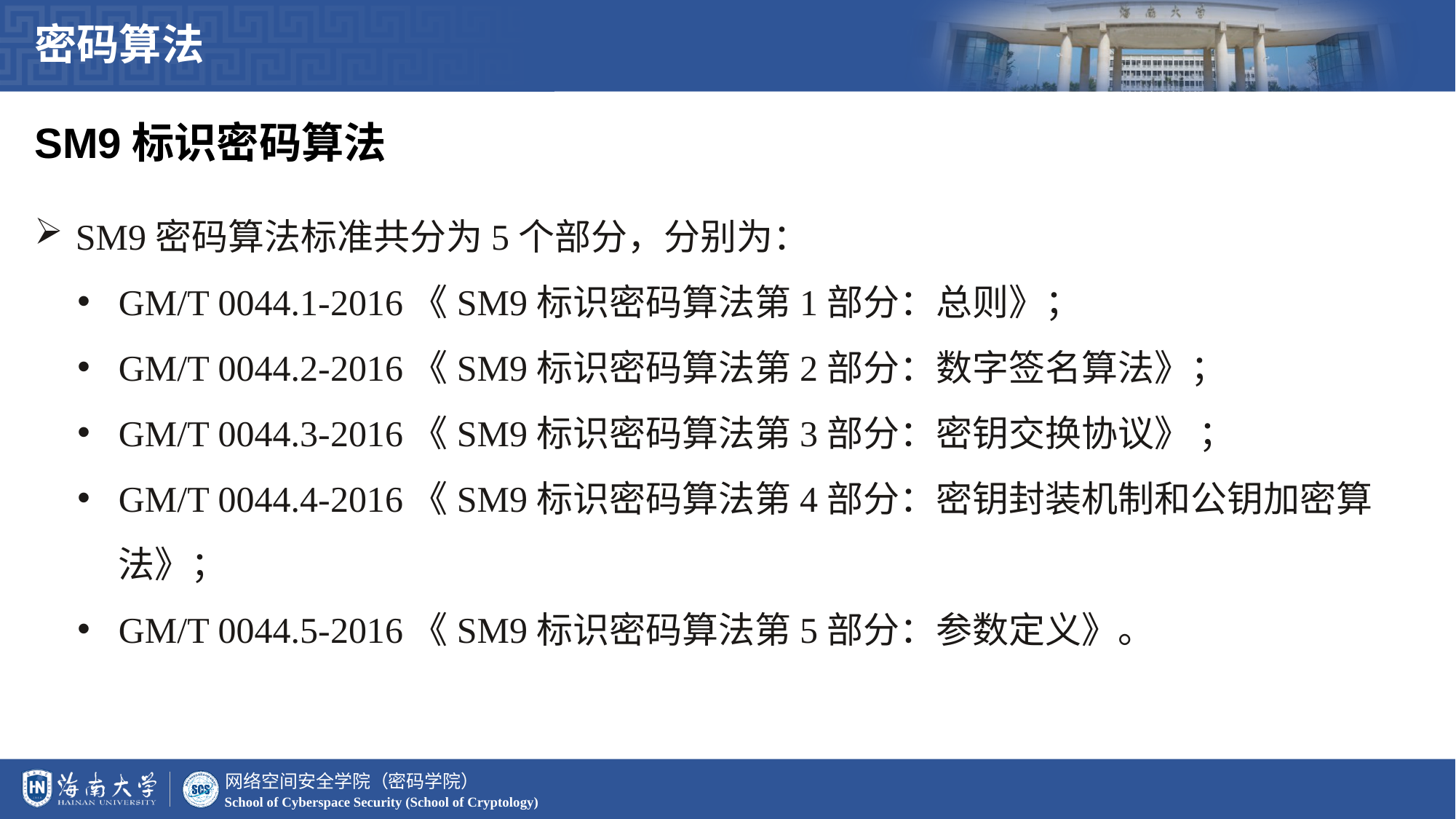

密码算法
SM9标识密码算法
SM9密码算法标准共分为5个部分，分别为：
GM/T 0044.1-2016《SM9标识密码算法第1部分：总则》；
GM/T 0044.2-2016《SM9标识密码算法第2部分：数字签名算法》；
GM/T 0044.3-2016《SM9标识密码算法第3部分：密钥交换协议》 ；
GM/T 0044.4-2016《SM9标识密码算法第4部分：密钥封装机制和公钥加密算法》；
GM/T 0044.5-2016《SM9标识密码算法第5部分：参数定义》。
34